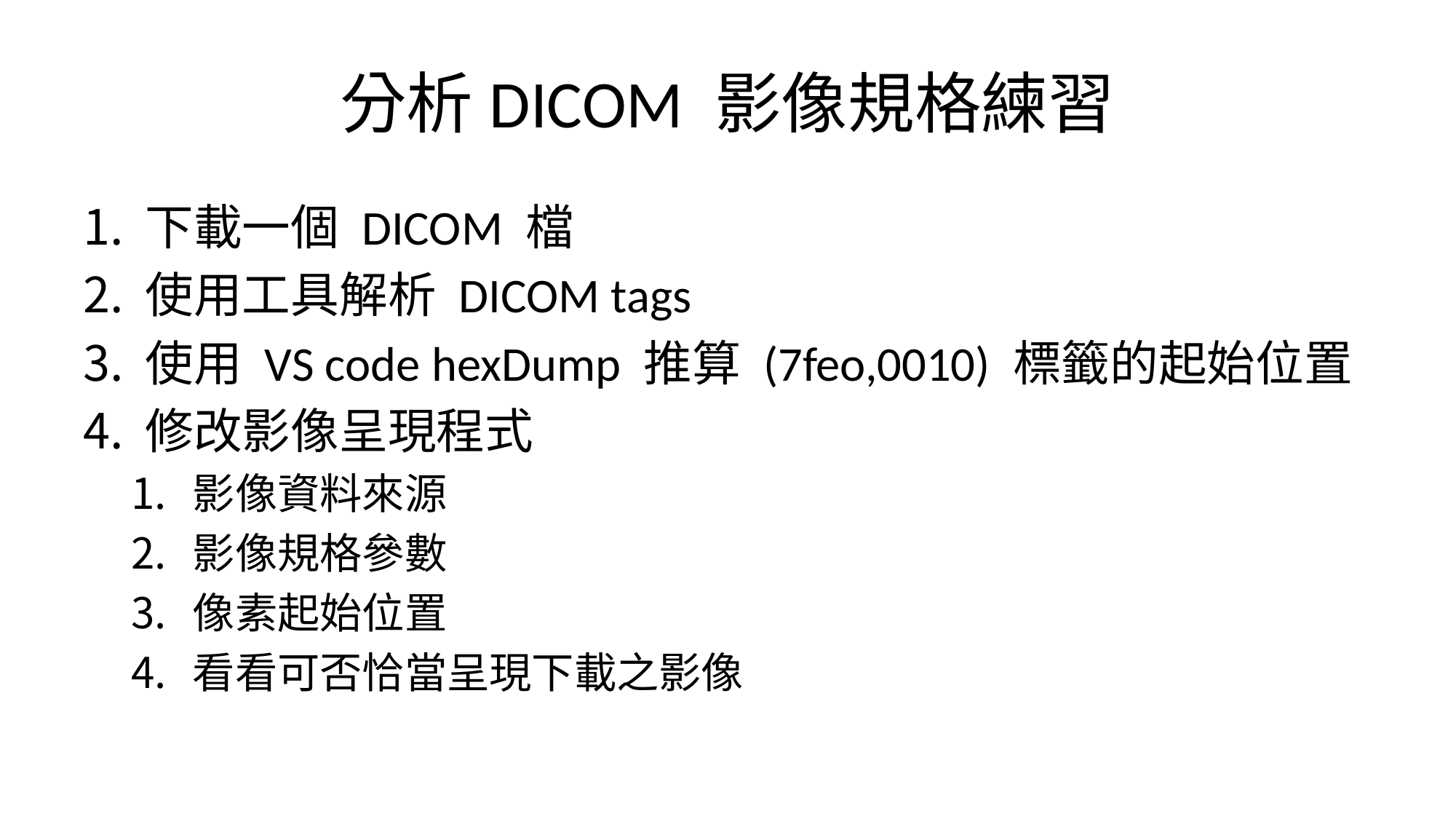

# 分析DICOM 影像規格練習
下載一個 DICOM 檔
使用工具解析 DICOM tags
使用 VS code hexDump 推算 (7feo,0010) 標籤的起始位置
修改影像呈現程式
影像資料來源
影像規格參數
像素起始位置
看看可否恰當呈現下載之影像